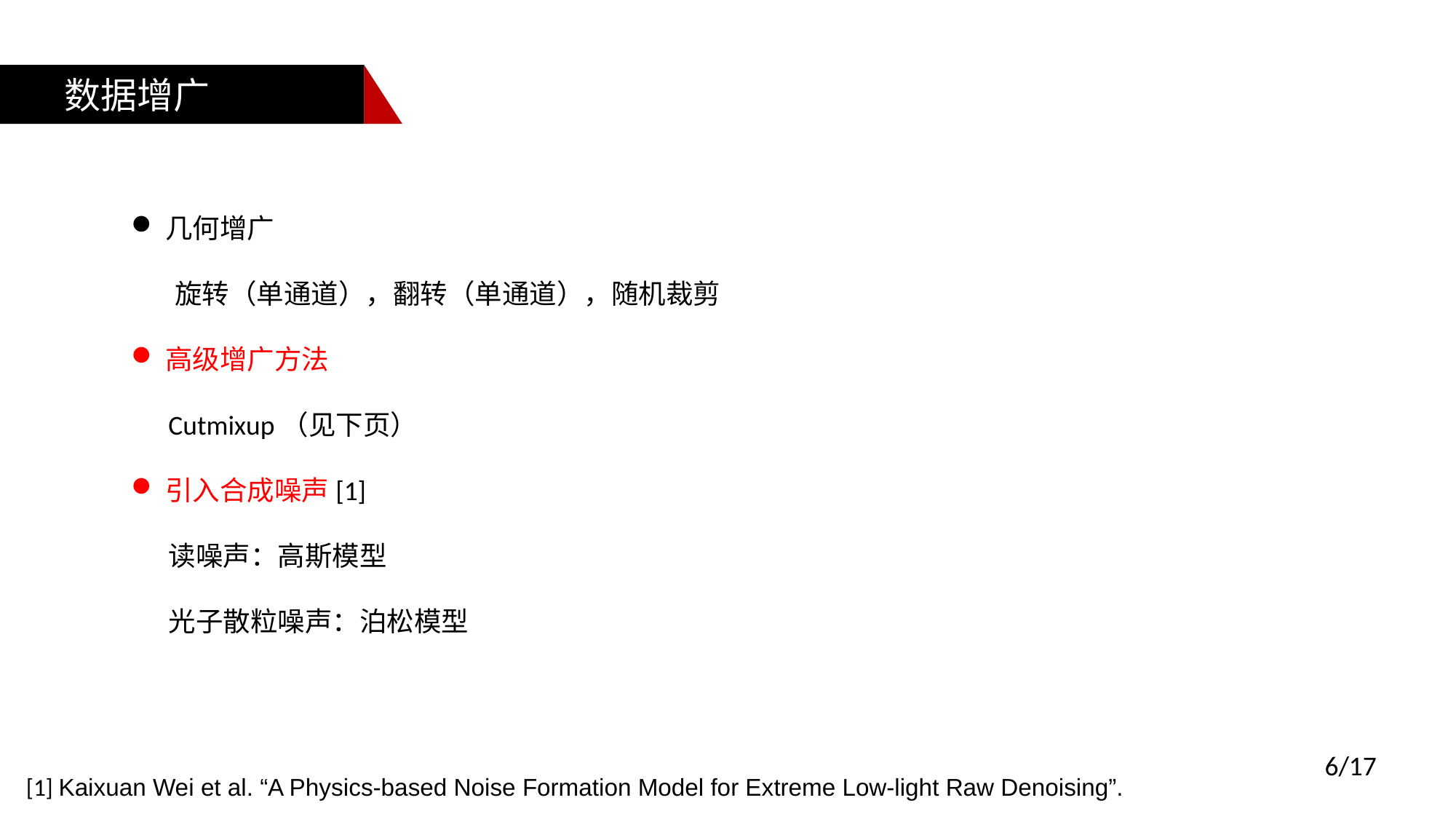

数据增广
几何增广

      旋转（单通道），翻转（单通道），随机裁剪

高级增广方法

      Cutmixup（见下页）

引入合成噪声[1]

     读噪声：高斯模型

     光子散粒噪声：泊松模型

6/17
[1] Kaixuan Wei et al. “A Physics-based Noise Formation Model for Extreme Low-light Raw Denoising”.